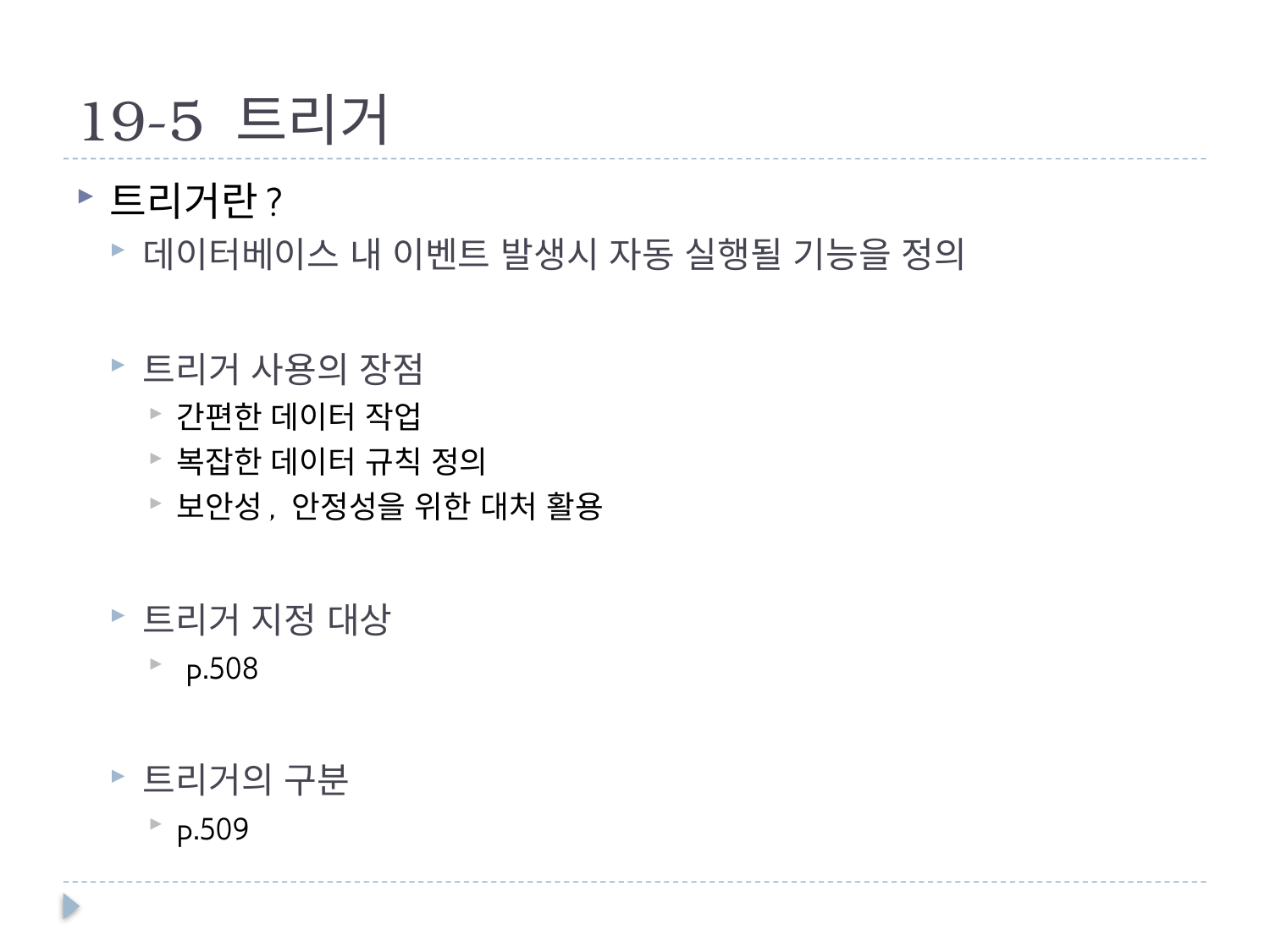

# 19-5 트리거
트리거란?
데이터베이스 내 이벤트 발생시 자동 실행될 기능을 정의

트리거 사용의 장점
간편한 데이터 작업
복잡한 데이터 규칙 정의
보안성, 안정성을 위한 대처 활용

트리거 지정 대상
 p.508

트리거의 구분
p.509